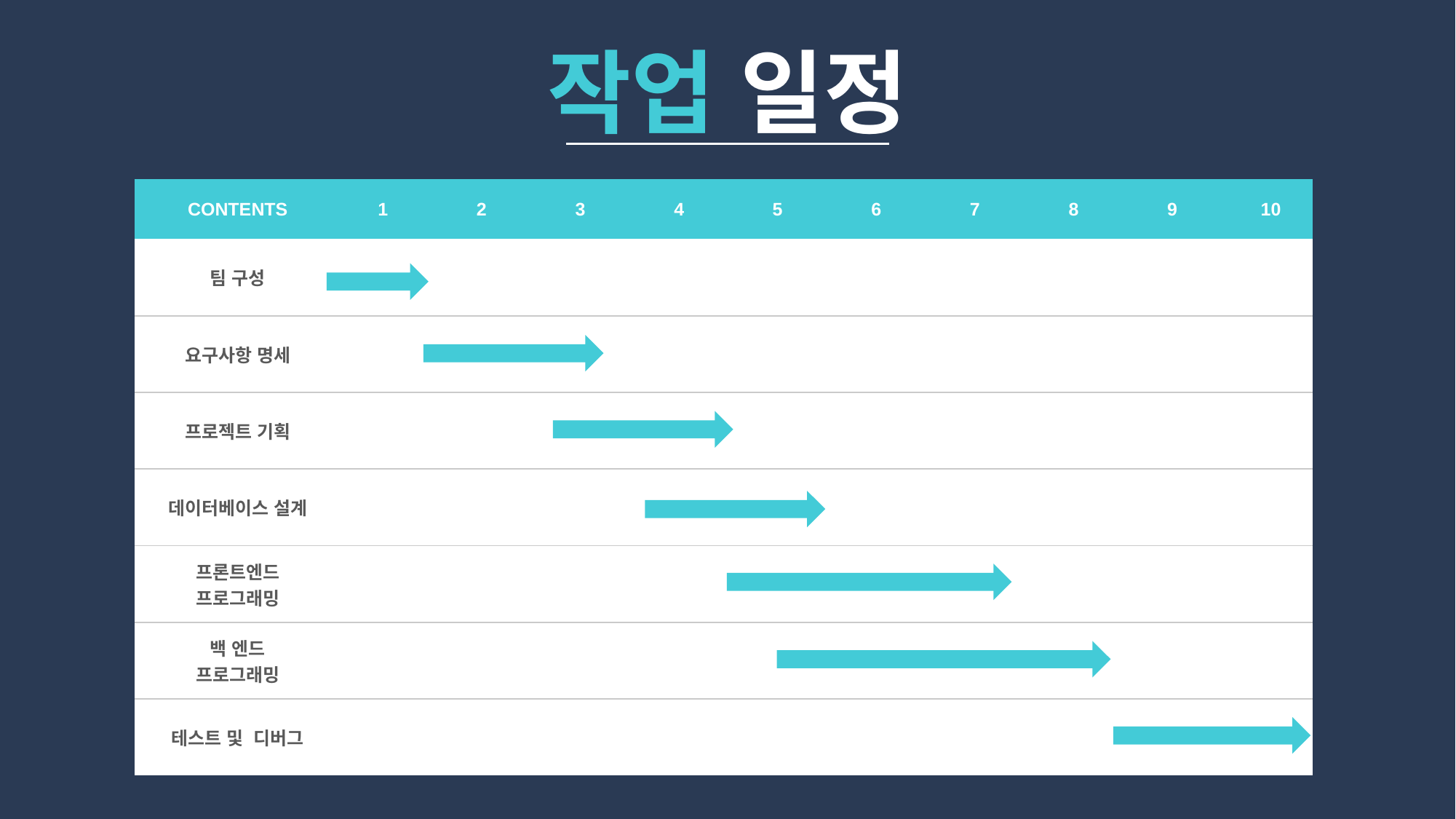

작업 일정
| CONTENTS | 1 | 2 | 3 | 4 | 5 | 6 | 7 | 8 | 9 | 10 |
| --- | --- | --- | --- | --- | --- | --- | --- | --- | --- | --- |
| 팀 구성 |  |  |  |  |  |  |  |  |  |  |
| 요구사항 명세 |  |  |  |  |  |  |  |  |  |  |
| 프로젝트 기획 |  |  |  |  |  |  |  |  |  |  |
| 데이터베이스 설계 |  |  |  |  |  |  |  |  |  |  |
| 프론트엔드 프로그래밍 |  |  |  |  |  |  |  |  |  |  |
| 백 엔드 프로그래밍 |  |  |  |  |  |  |  |  |  |  |
| 테스트 및 디버그 |  |  |  |  |  |  |  |  |  |  |